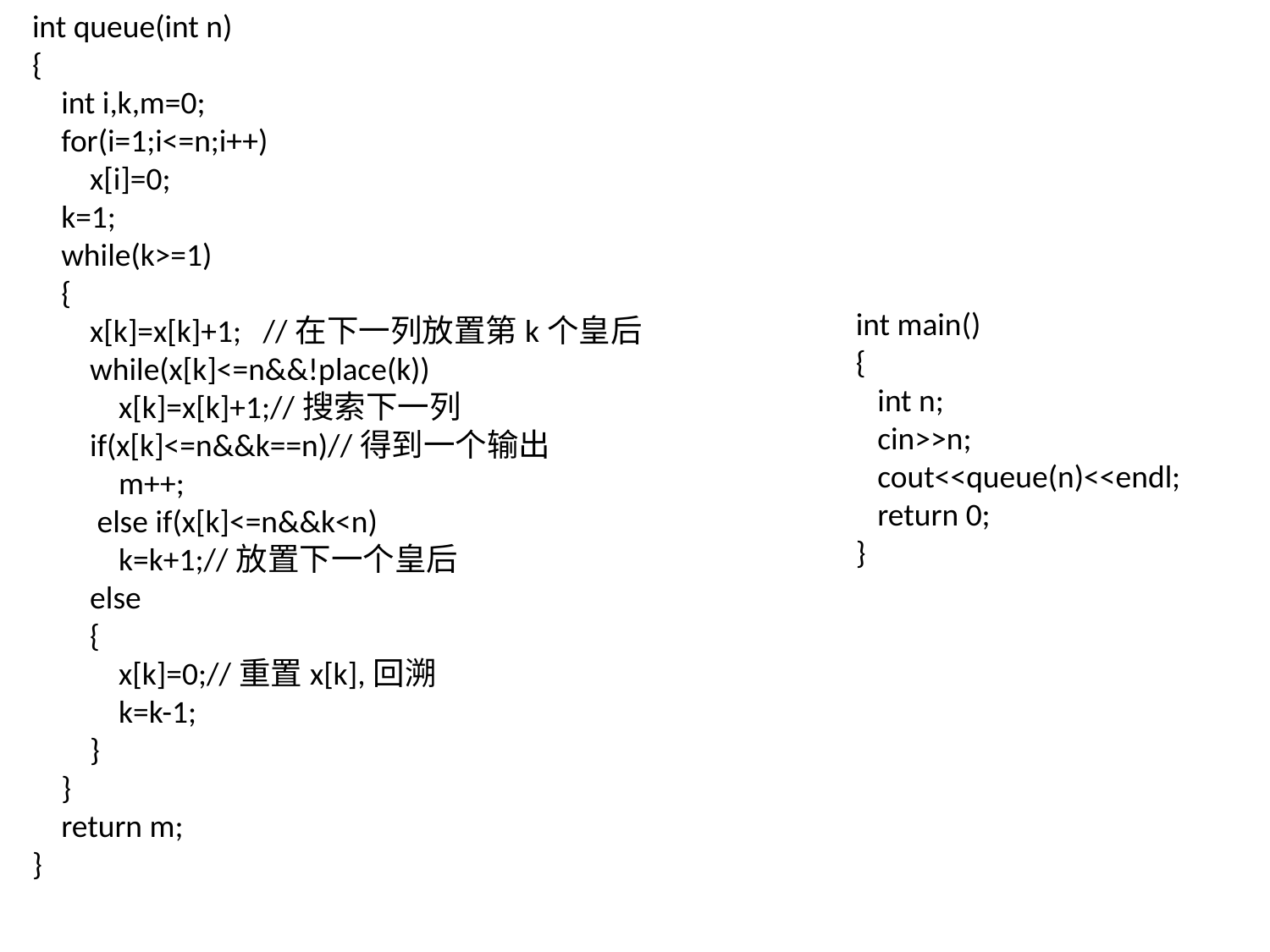

int queue(int n)
{
    int i,k,m=0;
    for(i=1;i<=n;i++)
        x[i]=0;
    k=1;
    while(k>=1)
    {
        x[k]=x[k]+1;   //在下一列放置第k个皇后
        while(x[k]<=n&&!place(k))
            x[k]=x[k]+1;//搜索下一列
        if(x[k]<=n&&k==n)//得到一个输出
            m++;
         else if(x[k]<=n&&k<n)
            k=k+1;//放置下一个皇后
        else
        {
            x[k]=0;//重置x[k],回溯
            k=k-1;
        }
    }
    return m;
}
int main()
{
   int n;
   cin>>n;
   cout<<queue(n)<<endl;
   return 0;
}